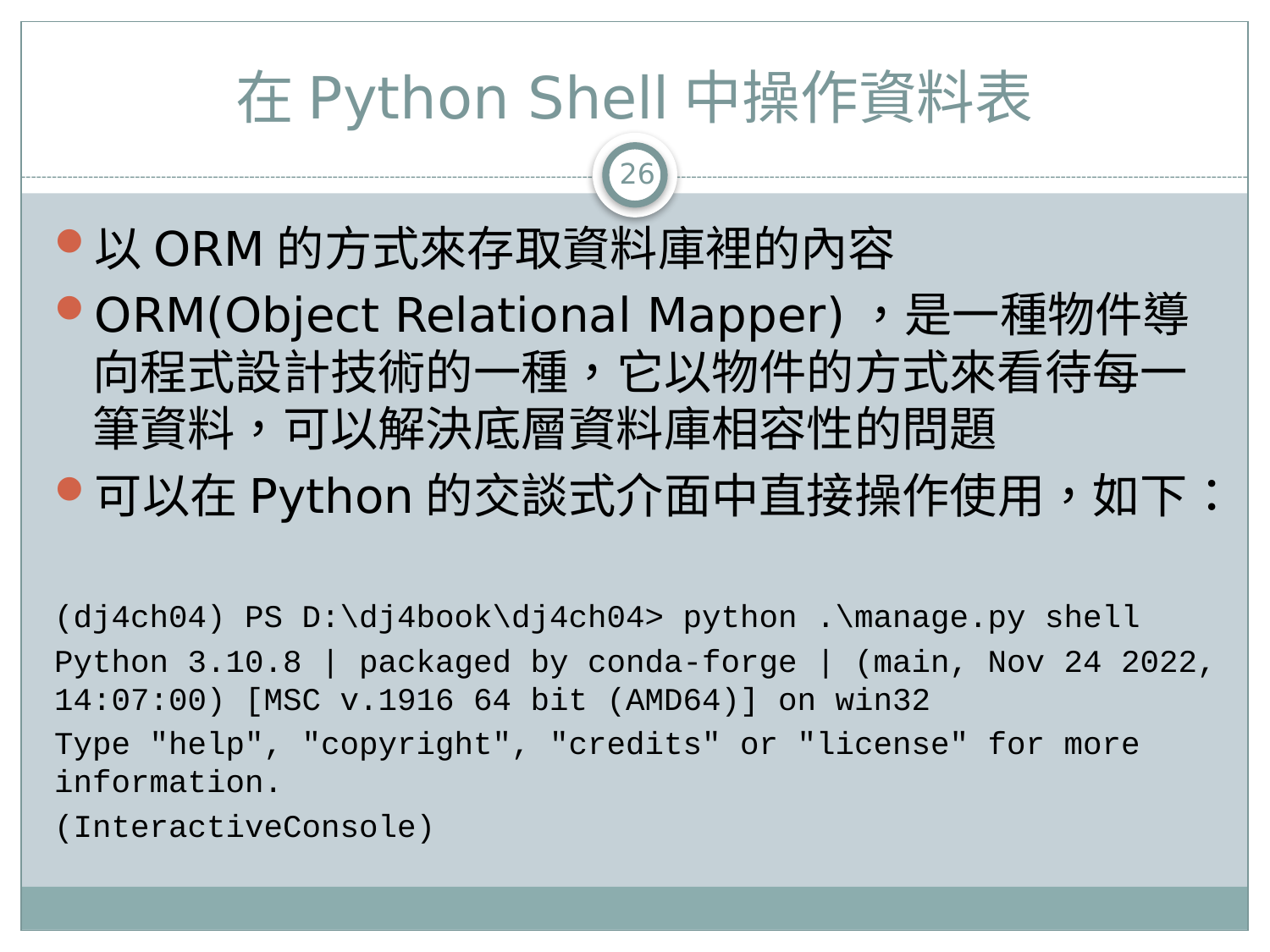

# 在Python Shell中操作資料表
26
以ORM的方式來存取資料庫裡的內容
ORM(Object Relational Mapper)，是一種物件導向程式設計技術的一種，它以物件的方式來看待每一筆資料，可以解決底層資料庫相容性的問題
可以在Python的交談式介面中直接操作使用，如下：

(dj4ch04) PS D:\dj4book\dj4ch04> python .\manage.py shell
Python 3.10.8 | packaged by conda-forge | (main, Nov 24 2022, 14:07:00) [MSC v.1916 64 bit (AMD64)] on win32
Type "help", "copyright", "credits" or "license" for more information.
(InteractiveConsole)